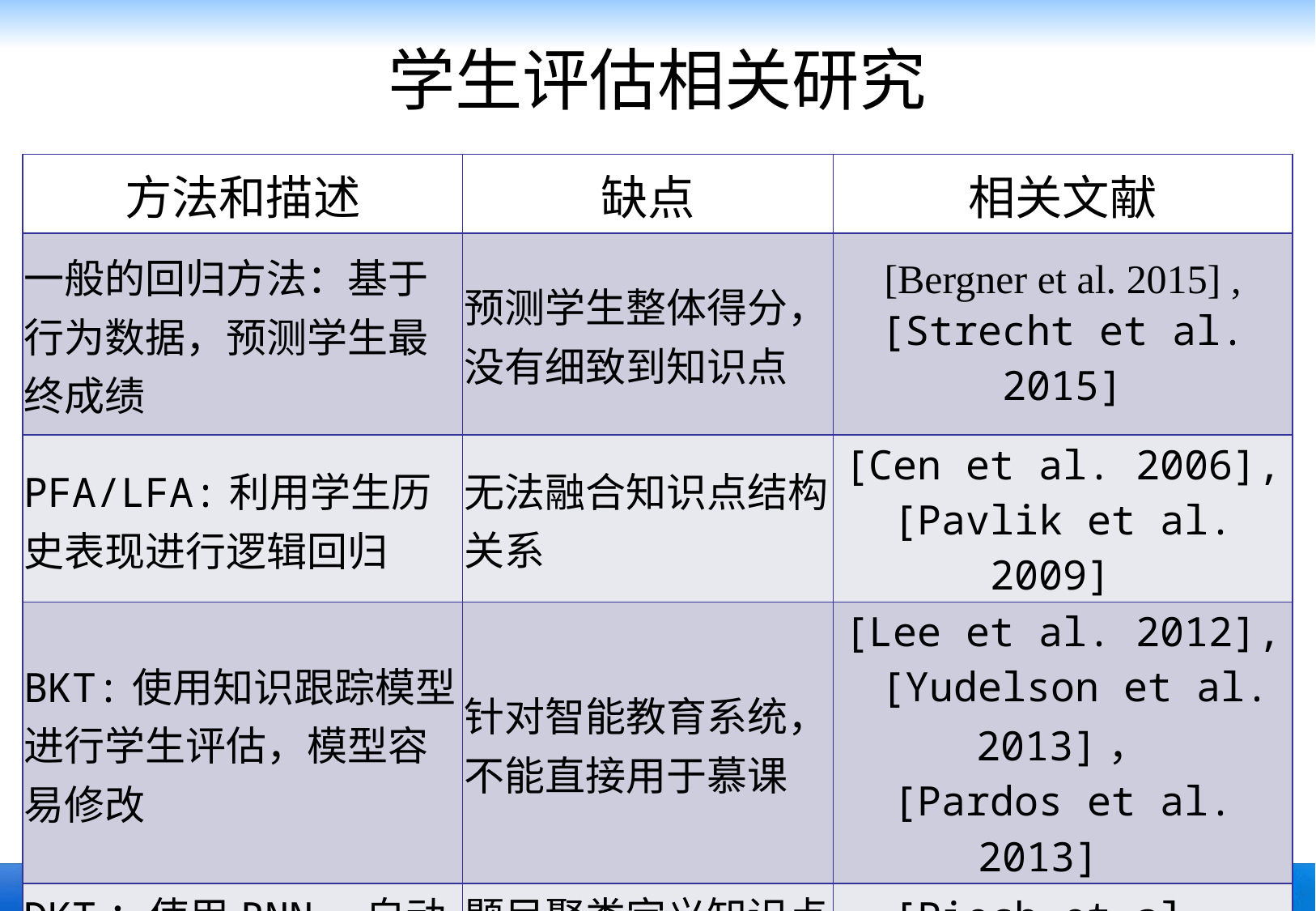

# 学生评估相关研究
| 方法和描述 | 缺点 | 相关文献 |
| --- | --- | --- |
| 一般的回归方法：基于行为数据，预测学生最终成绩 | 预测学生整体得分，没有细致到知识点 | [Bergner et al. 2015] , [Strecht et al. 2015] |
| PFA/LFA:利用学生历史表现进行逻辑回归 | 无法融合知识点结构关系 | [Cen et al. 2006], [Pavlik et al. 2009] |
| BKT:使用知识跟踪模型进行学生评估，模型容易修改 | 针对智能教育系统，不能直接用于慕课 | [Lee et al. 2012], [Yudelson et al. 2013]， [Pardos et al. 2013] |
| DKT：使用RNN，自动化学习知识点的联系 | 题目聚类定义知识点，难以解释 | [Piech et al., 2015] |